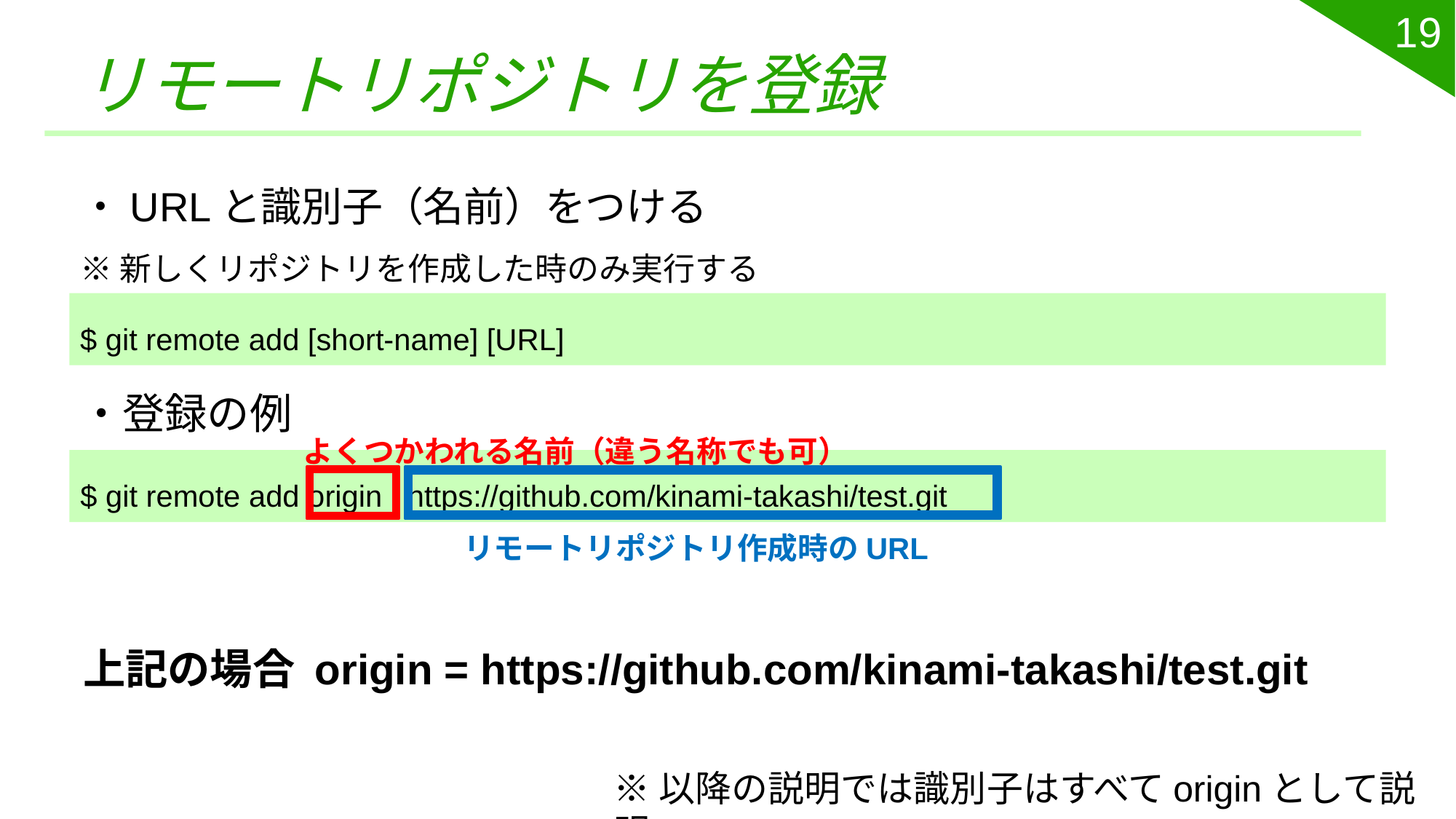

19
# リモートリポジトリを登録
・URLと識別子（名前）をつける
※新しくリポジトリを作成した時のみ実行する
$ git remote add [short-name] [URL]
・登録の例
よくつかわれる名前（違う名称でも可）
$ git remote add origin   https://github.com/kinami-takashi/test.git

リモートリポジトリ作成時のURL
上記の場合 origin = https://github.com/kinami-takashi/test.git
※以降の説明では識別子はすべてoriginとして説明